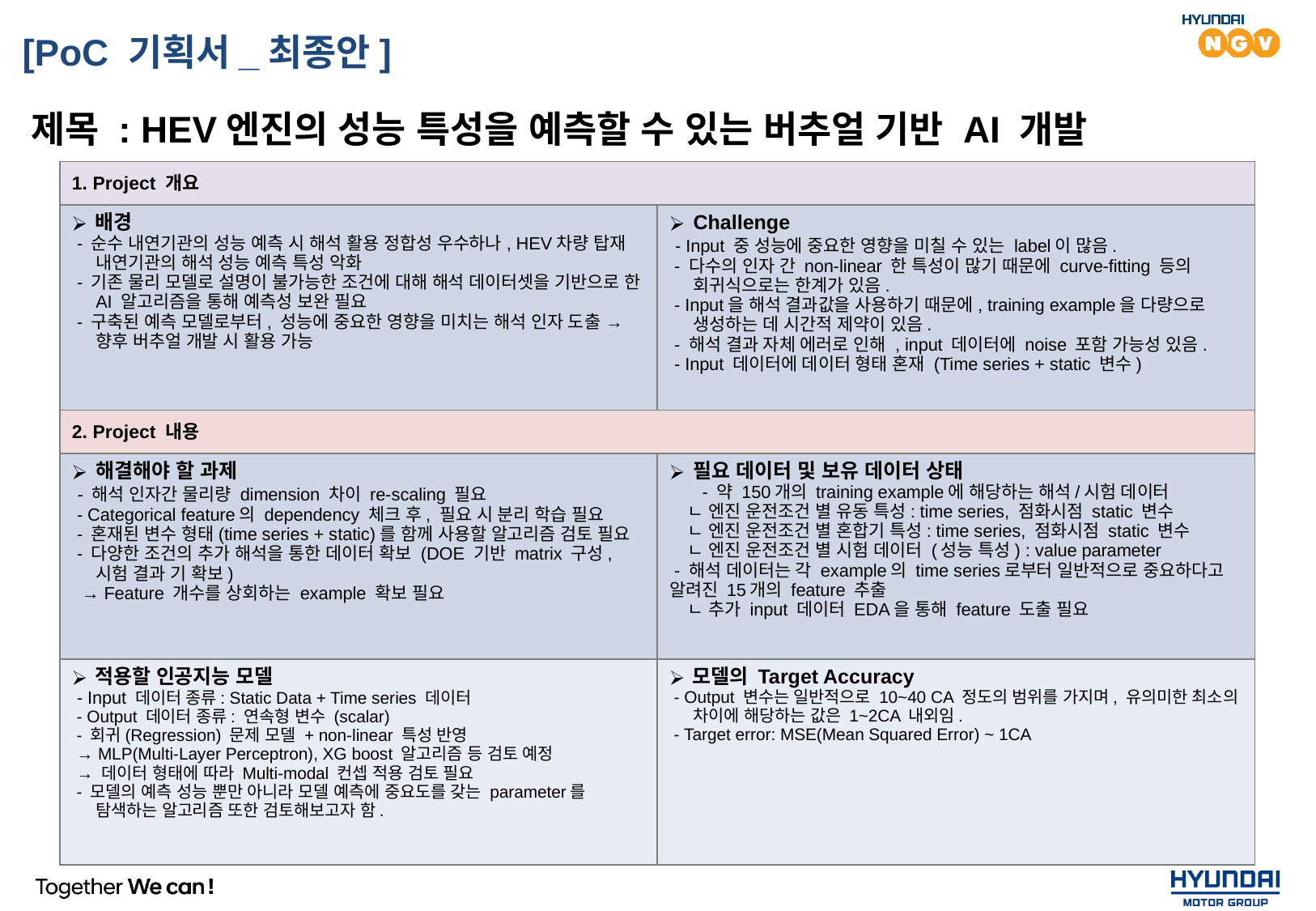

[PoC 기획서_최종안]
 제목 : HEV엔진의 성능 특성을 예측할 수 있는 버추얼 기반 AI 개발
| 1. Project 개요 |  |
| --- | --- |
| 배경 - 순수 내연기관의 성능 예측 시 해석 활용 정합성 우수하나, HEV차량 탑재 내연기관의 해석 성능 예측 특성 악화 - 기존 물리 모델로 설명이 불가능한 조건에 대해 해석 데이터셋을 기반으로 한 AI 알고리즘을 통해 예측성 보완 필요 - 구축된 예측 모델로부터, 성능에 중요한 영향을 미치는 해석 인자 도출 → 향후 버추얼 개발 시 활용 가능 | Challenge - Input 중 성능에 중요한 영향을 미칠 수 있는 label이 많음. - 다수의 인자 간 non-linear 한 특성이 많기 때문에 curve-fitting 등의 회귀식으로는 한계가 있음. - Input을 해석 결과값을 사용하기 때문에, training example을 다량으로 생성하는 데 시간적 제약이 있음. - 해석 결과 자체 에러로 인해 , input 데이터에 noise 포함 가능성 있음. - Input 데이터에 데이터 형태 혼재 (Time series + static 변수) |
| 2. Project 내용 |  |
| 해결해야 할 과제 - 해석 인자간 물리량 dimension 차이 re-scaling 필요 - Categorical feature의 dependency 체크 후, 필요 시 분리 학습 필요 - 혼재된 변수 형태(time series + static)를 함께 사용할 알고리즘 검토 필요 - 다양한 조건의 추가 해석을 통한 데이터 확보 (DOE 기반 matrix 구성, 시험 결과 기 확보) → Feature 개수를 상회하는 example 확보 필요 | 필요 데이터 및 보유 데이터 상태 - 약 150개의 training example에 해당하는 해석/시험 데이터 ㄴ 엔진 운전조건 별 유동 특성: time series, 점화시점 static 변수 ㄴ 엔진 운전조건 별 혼합기 특성: time series, 점화시점 static 변수 ㄴ 엔진 운전조건 별 시험 데이터 (성능 특성) : value parameter - 해석 데이터는 각 example의 time series로부터 일반적으로 중요하다고 알려진 15개의 feature 추출 ㄴ 추가 input 데이터 EDA을 통해 feature 도출 필요 |
| 적용할 인공지능 모델 - Input 데이터 종류: Static Data + Time series 데이터 - Output 데이터 종류: 연속형 변수 (scalar) - 회귀(Regression) 문제 모델 + non-linear 특성 반영 → MLP(Multi-Layer Perceptron), XG boost 알고리즘 등 검토 예정 → 데이터 형태에 따라 Multi-modal 컨셉 적용 검토 필요 - 모델의 예측 성능 뿐만 아니라 모델 예측에 중요도를 갖는 parameter를 탐색하는 알고리즘 또한 검토해보고자 함. | 모델의 Target Accuracy - Output 변수는 일반적으로 10~40 CA 정도의 범위를 가지며, 유의미한 최소의 차이에 해당하는 값은 1~2CA 내외임. - Target error: MSE(Mean Squared Error) ~ 1CA |